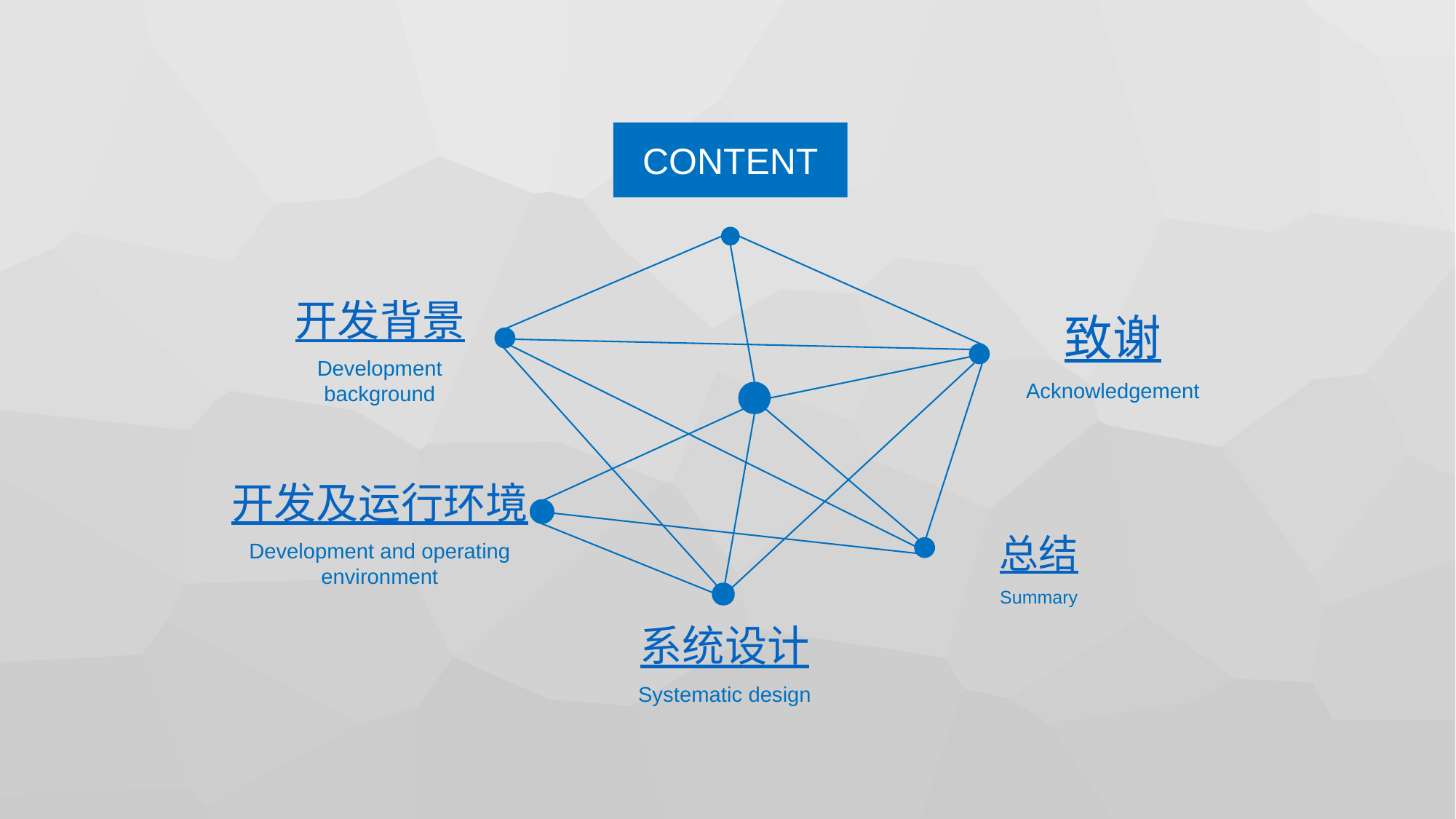

CONTENT

开发背景
Development background
致谢
Acknowledgement

开发及运行环境
Development and operating environment

总结
Summary

系统设计
Systematic design